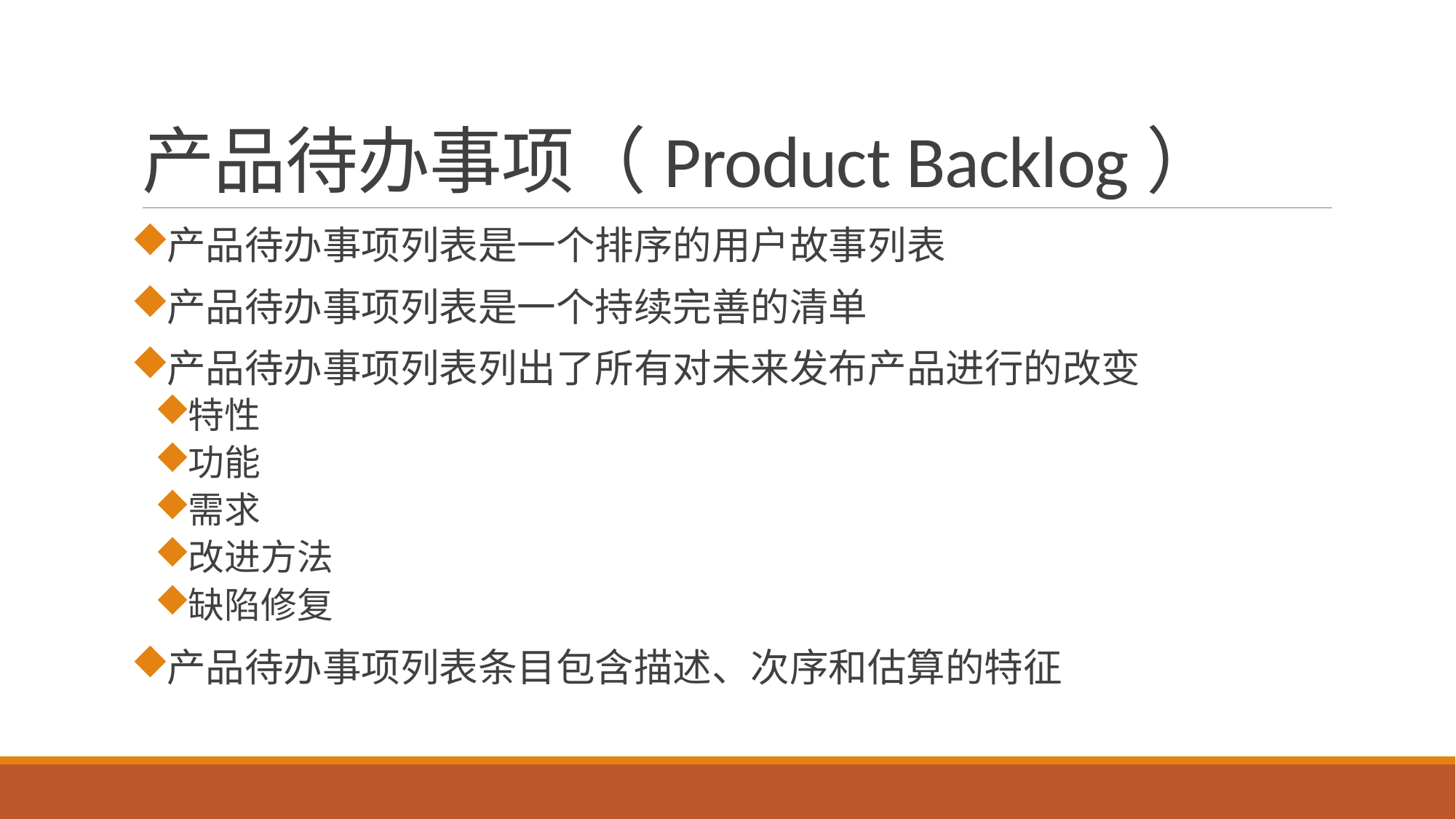

# 产品待办事项（Product Backlog）
产品待办事项列表是一个排序的用户故事列表
产品待办事项列表是一个持续完善的清单
产品待办事项列表列出了所有对未来发布产品进行的改变
特性
功能
需求
改进方法
缺陷修复
产品待办事项列表条目包含描述、次序和估算的特征